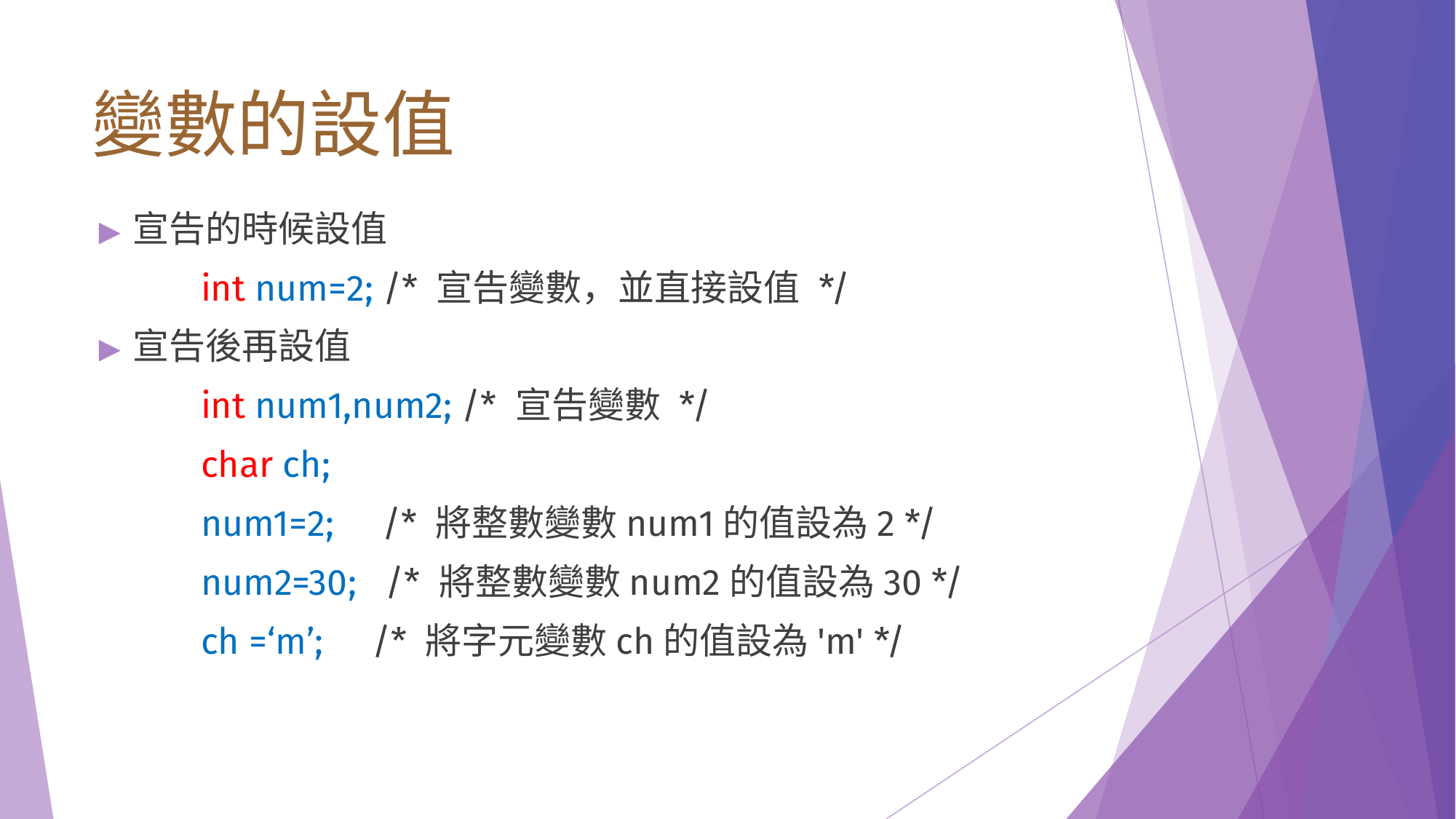

# 變數的設值
宣告的時候設值
	int num=2; /* 宣告變數，並直接設值 */
宣告後再設值
	int num1,num2; /* 宣告變數 */
	char ch;
	num1=2;     /* 將整數變數num1的值設為2 */
	num2=30;   /* 將整數變數num2的值設為30 */
	ch =‘m’;     /* 將字元變數ch的值設為'm' */